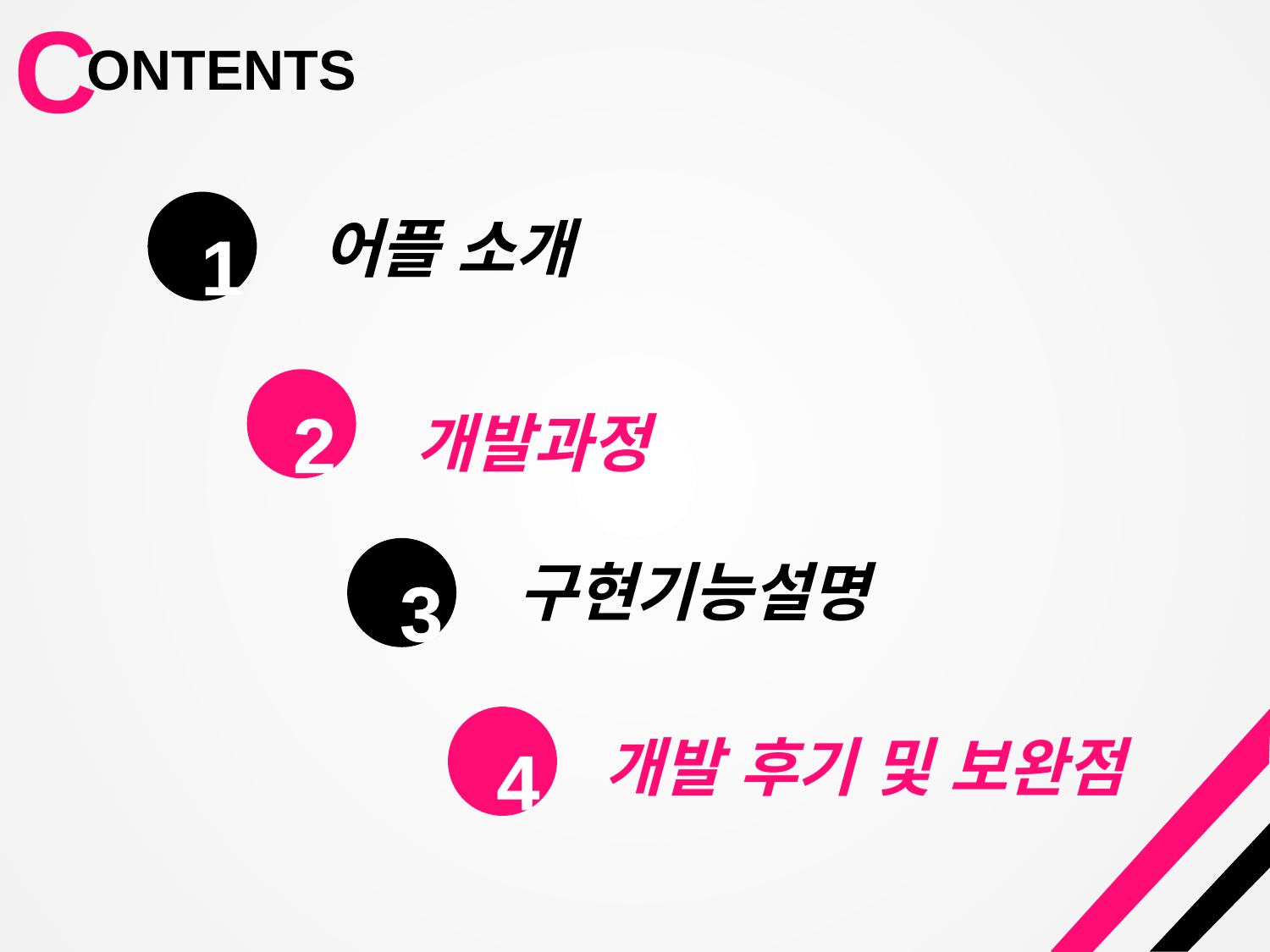

C
ONTENTS

1
어플 소개

2
개발과정

3
구현기능설명

4

개발 후기 및 보완점